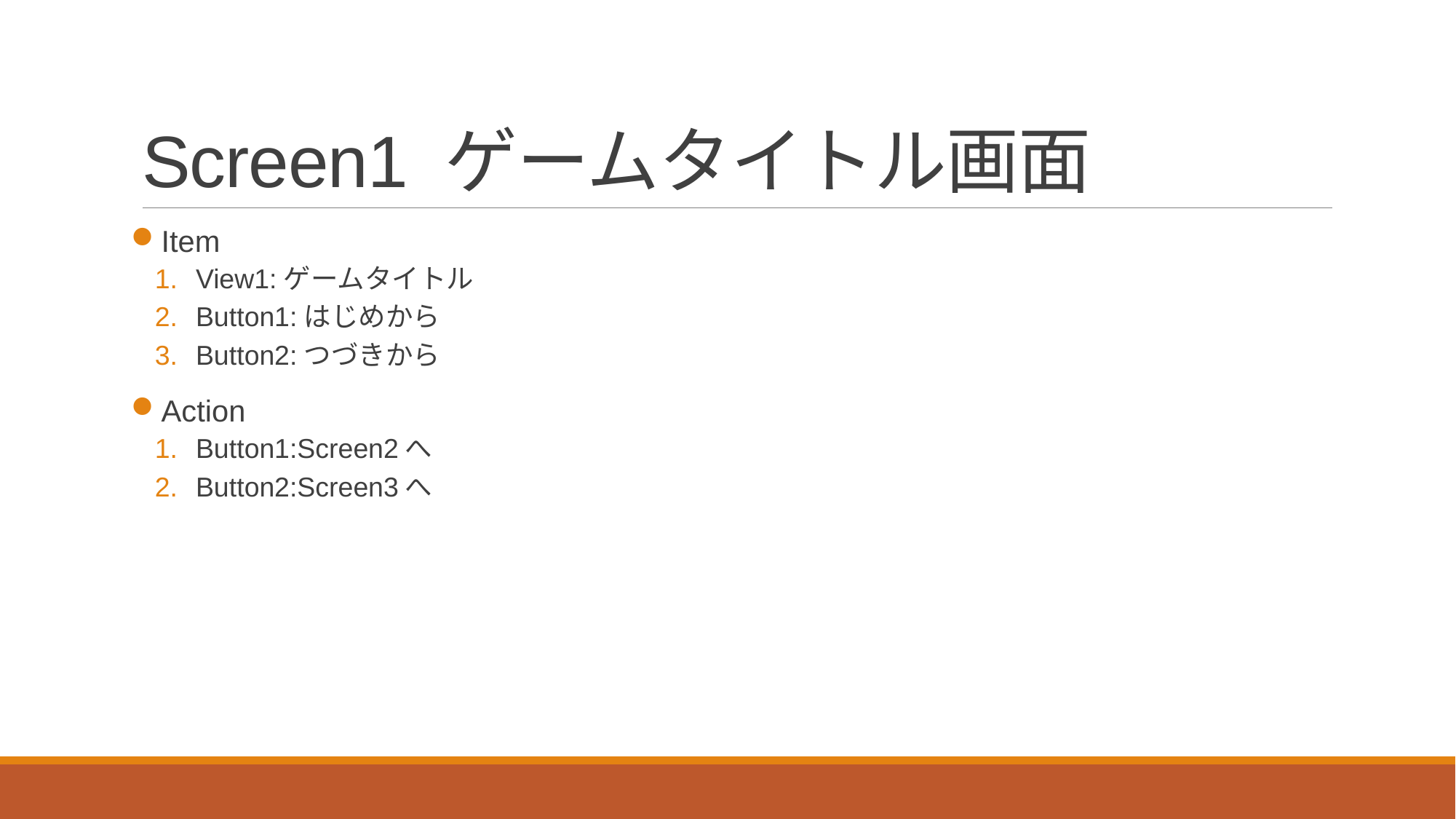

# Screen1 ゲームタイトル画面
Item
View1:ゲームタイトル
Button1:はじめから
Button2:つづきから
Action
Button1:Screen2へ
Button2:Screen3へ